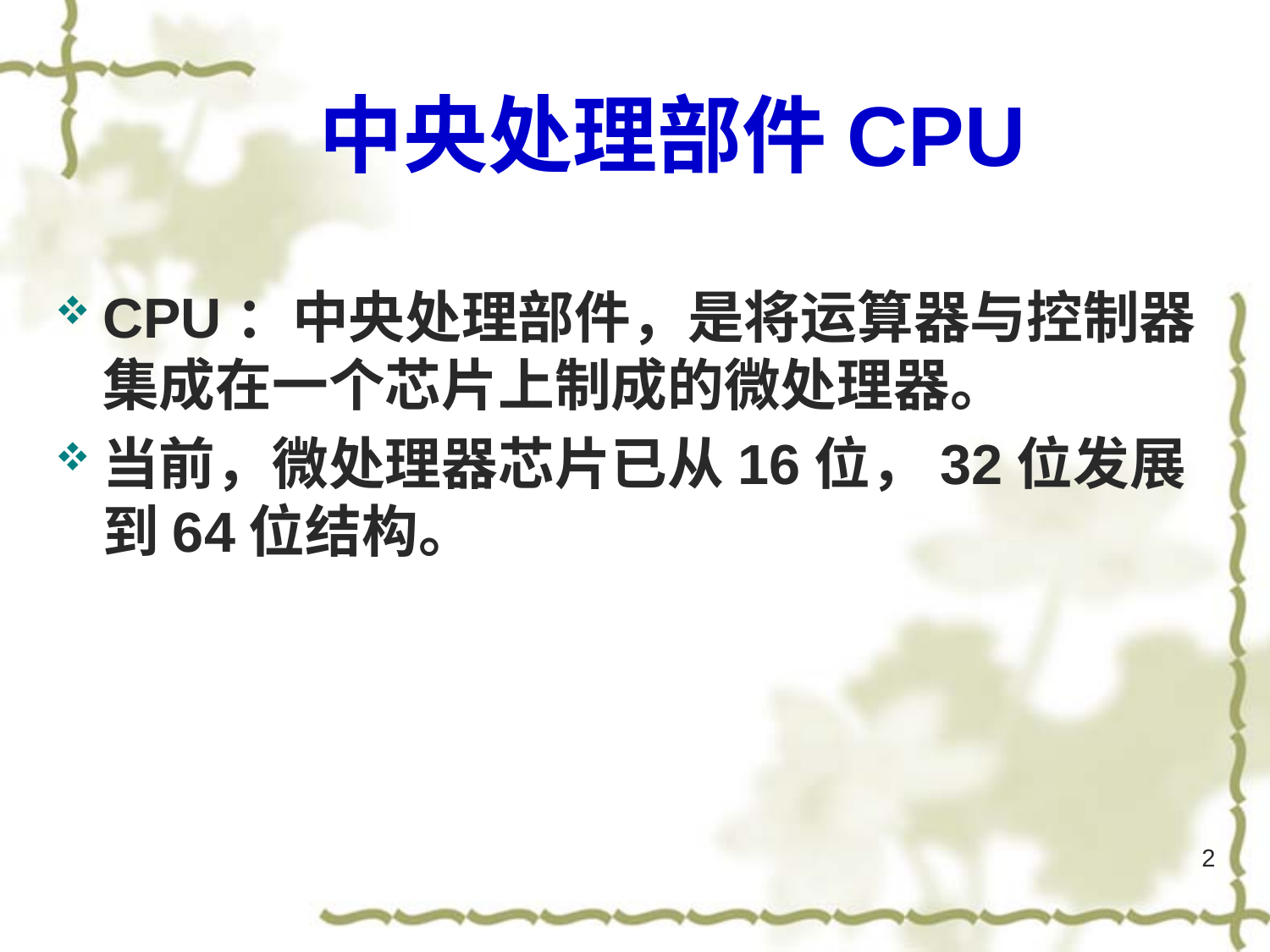

# 中央处理部件CPU
CPU：中央处理部件，是将运算器与控制器集成在一个芯片上制成的微处理器。
当前，微处理器芯片已从16位，32位发展到64位结构。
2